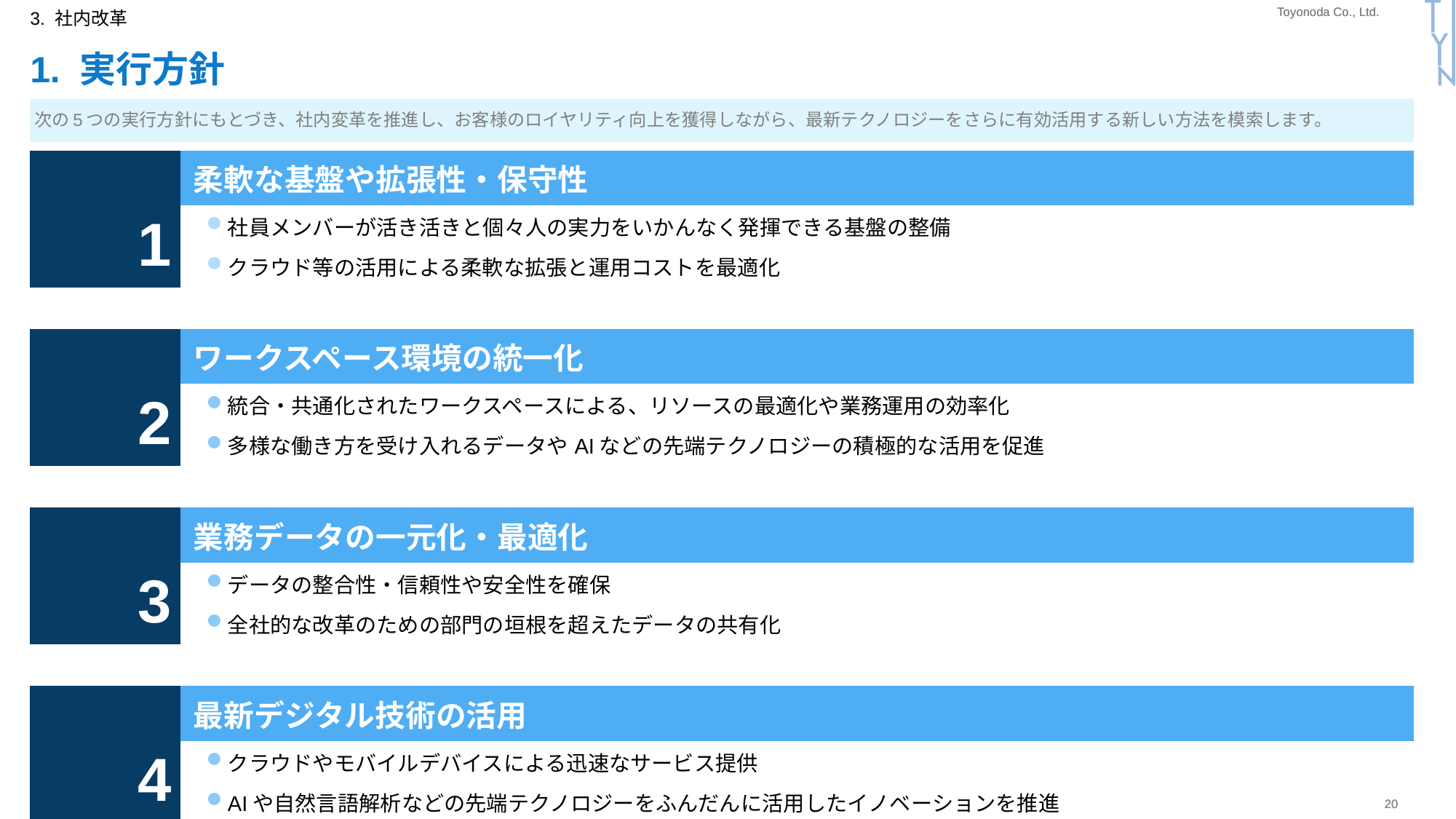

P326
3. 社内改革
1. 実行方針
次の5つの実行方針にもとづき、社内変革を推進し、お客様のロイヤリティ向上を獲得しながら、最新テクノロジーをさらに有効活用する新しい方法を模索します。
|  | 柔軟な基盤や拡張性・保守性 |
| --- | --- |
| 1 | 社員メンバーが活き活きと個々人の実力をいかんなく発揮できる基盤の整備 クラウド等の活用による柔軟な拡張と運用コストを最適化 |
|  |  |
|  | ワークスペース環境の統一化 |
| 2 | 統合・共通化されたワークスペースによる、リソースの最適化や業務運用の効率化 多様な働き方を受け入れるデータやAIなどの先端テクノロジーの積極的な活用を促進 |
|  |  |
|  | 業務データの一元化・最適化 |
| 3 | データの整合性・信頼性や安全性を確保 全社的な改革のための部門の垣根を超えたデータの共有化 |
|  |  |
|  | 最新デジタル技術の活用 |
| 4 | クラウドやモバイルデバイスによる迅速なサービス提供 AIや自然言語解析などの先端テクノロジーをふんだんに活用したイノベーションを推進 |
|  |  |
|  | ガバナンス強化 |
| 5 | IT、情報、セキュリティにおけるガバナンスの強化とリスク管理の徹底 |